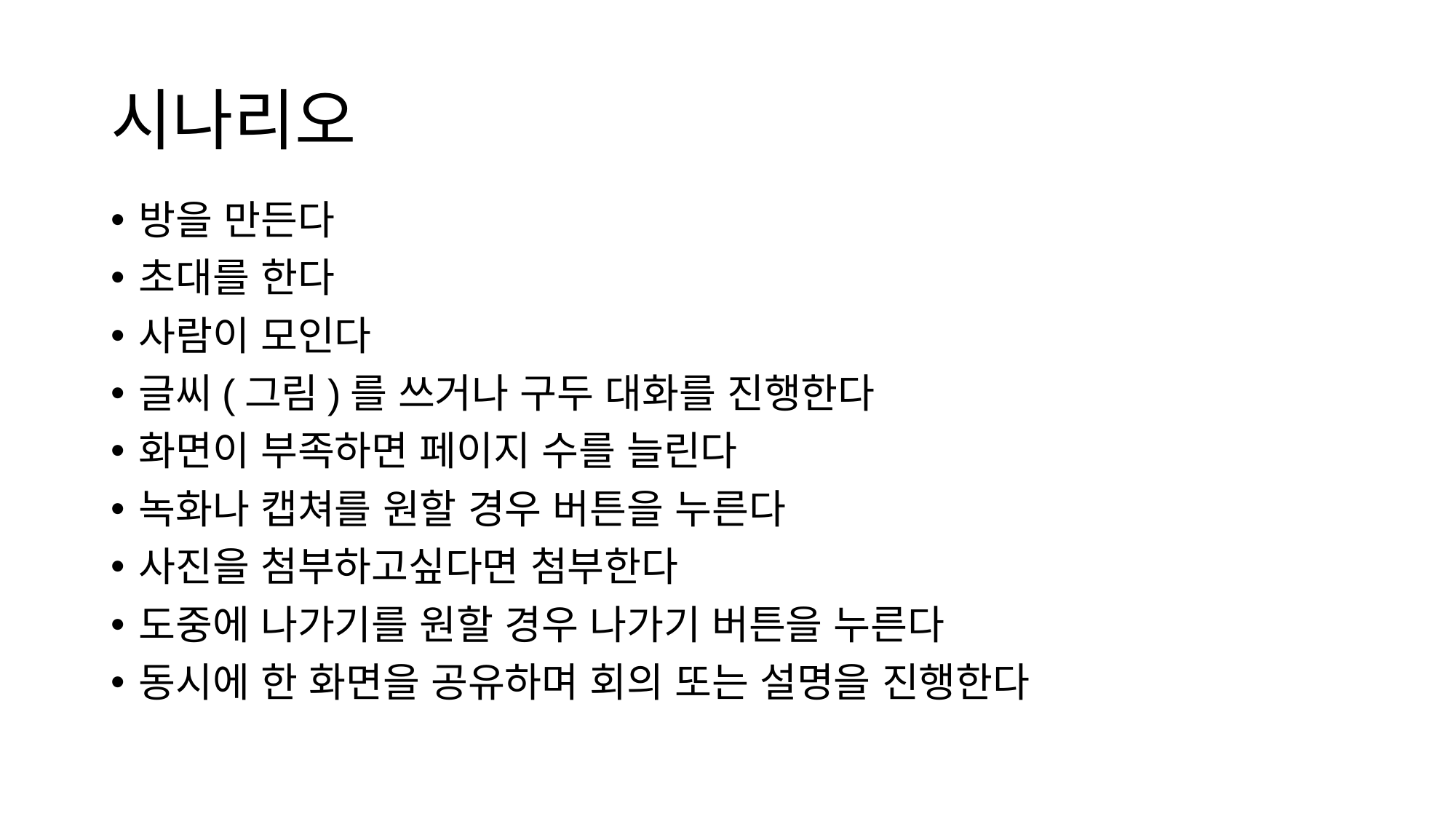

# 시나리오
방을 만든다
초대를 한다
사람이 모인다
글씨(그림)를 쓰거나 구두 대화를 진행한다
화면이 부족하면 페이지 수를 늘린다
녹화나 캡쳐를 원할 경우 버튼을 누른다
사진을 첨부하고싶다면 첨부한다
도중에 나가기를 원할 경우 나가기 버튼을 누른다
동시에 한 화면을 공유하며 회의 또는 설명을 진행한다